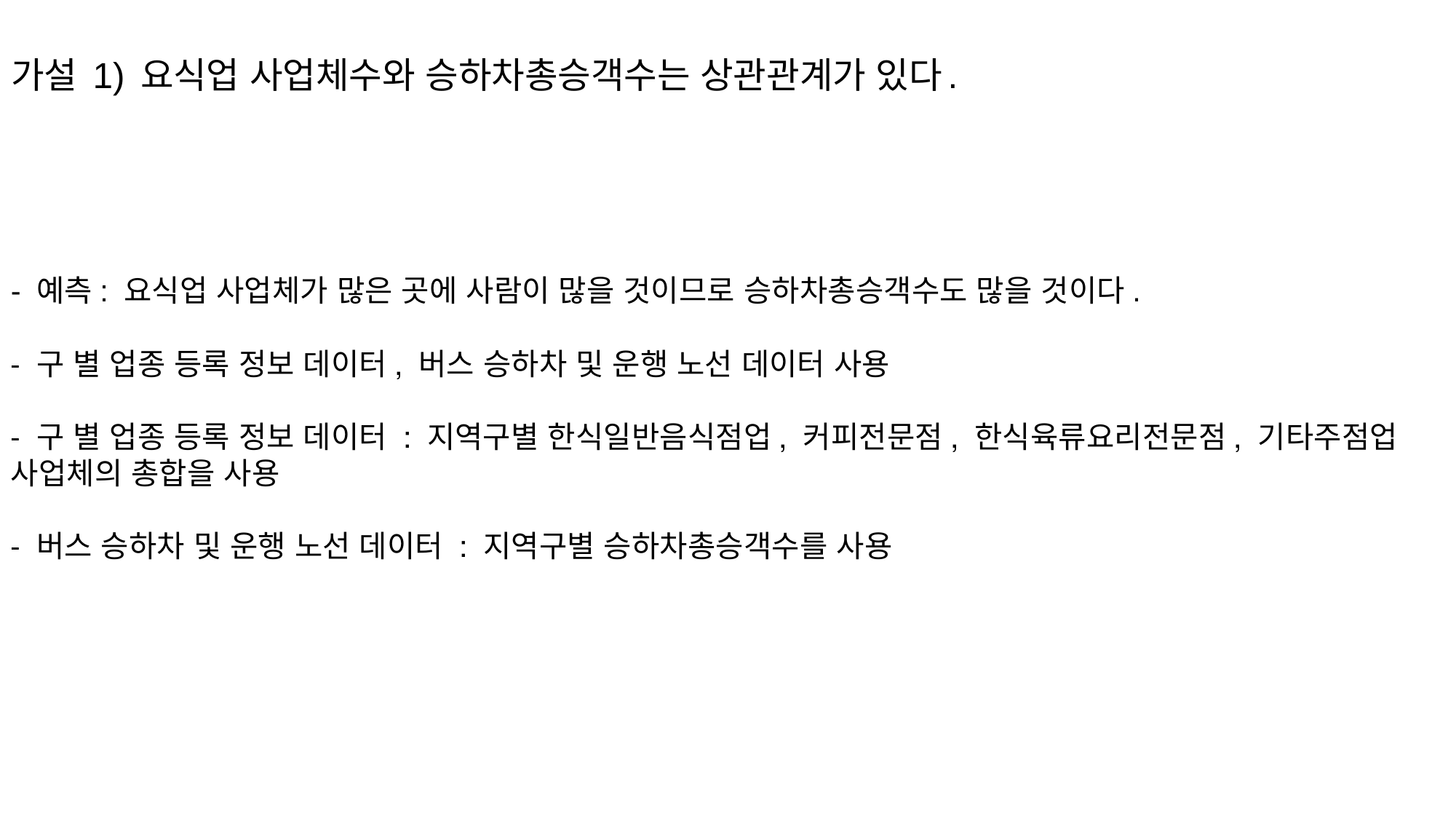

# 가설 1) 요식업 사업체수와 승하차총승객수는 상관관계가 있다.
- 예측: 요식업 사업체가 많은 곳에 사람이 많을 것이므로 승하차총승객수도 많을 것이다.

- 구 별 업종 등록 정보 데이터, 버스 승하차 및 운행 노선 데이터 사용

- 구 별 업종 등록 정보 데이터 : 지역구별 한식일반음식점업, 커피전문점, 한식육류요리전문점, 기타주점업 사업체의 총합을 사용
- 버스 승하차 및 운행 노선 데이터 : 지역구별 승하차총승객수를 사용